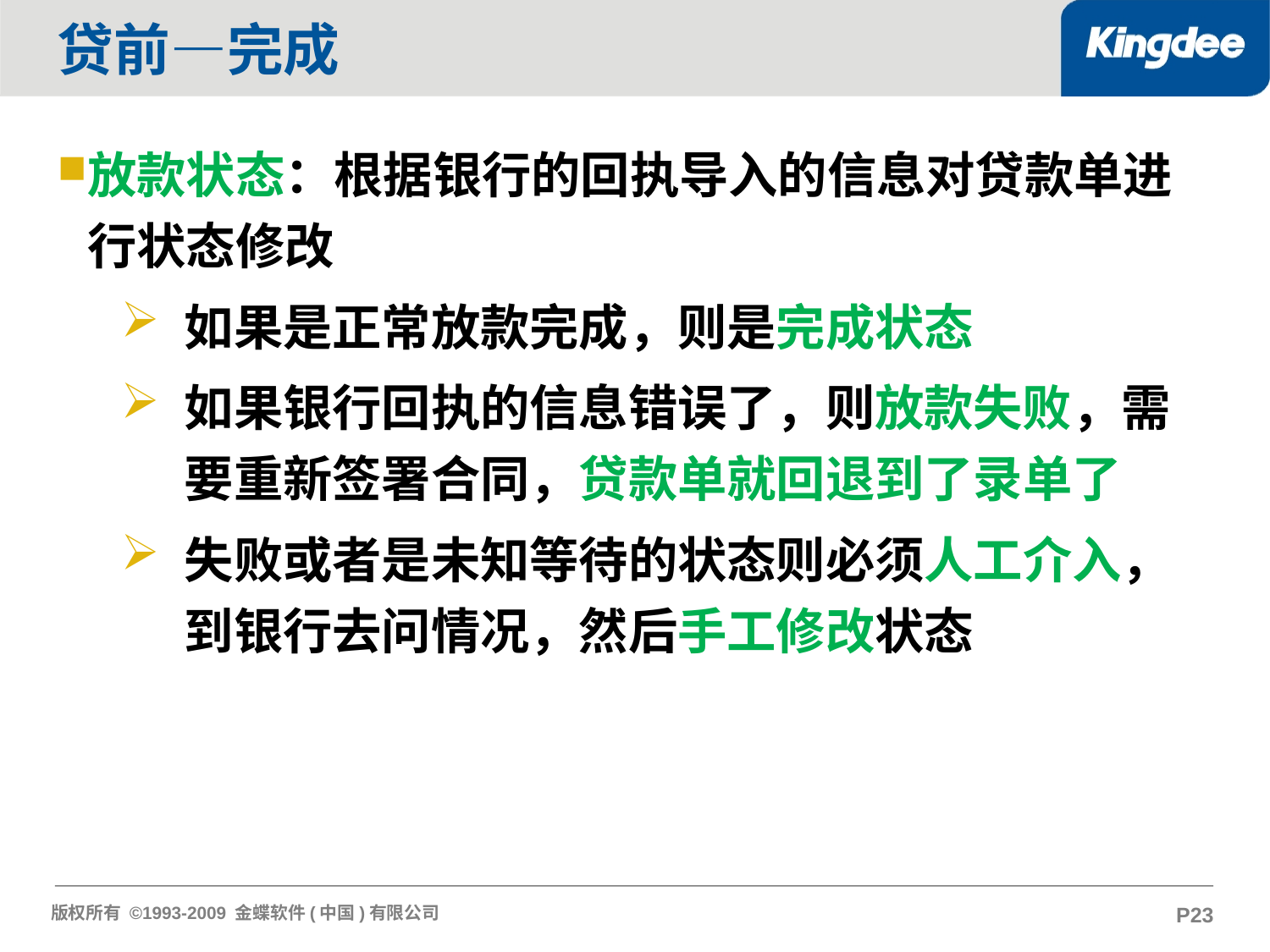

贷前—完成
放款状态：根据银行的回执导入的信息对贷款单进行状态修改
如果是正常放款完成，则是完成状态
如果银行回执的信息错误了，则放款失败，需要重新签署合同，贷款单就回退到了录单了
失败或者是未知等待的状态则必须人工介入，到银行去问情况，然后手工修改状态